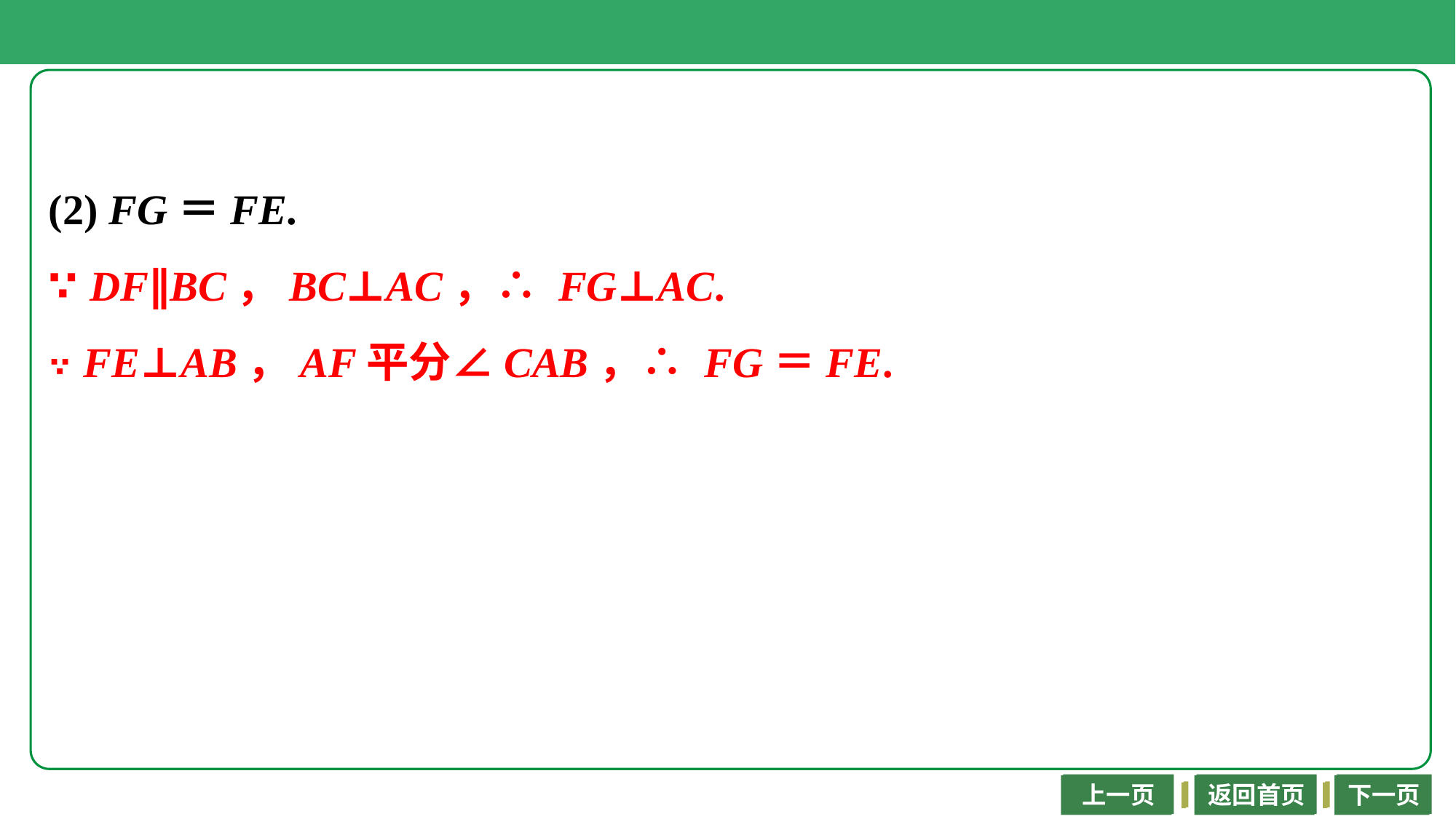

(2) FG＝FE.
∵ DF∥BC，BC⊥AC，∴ FG⊥AC.
∵ FE⊥AB，AF平分∠CAB，∴ FG＝FE.